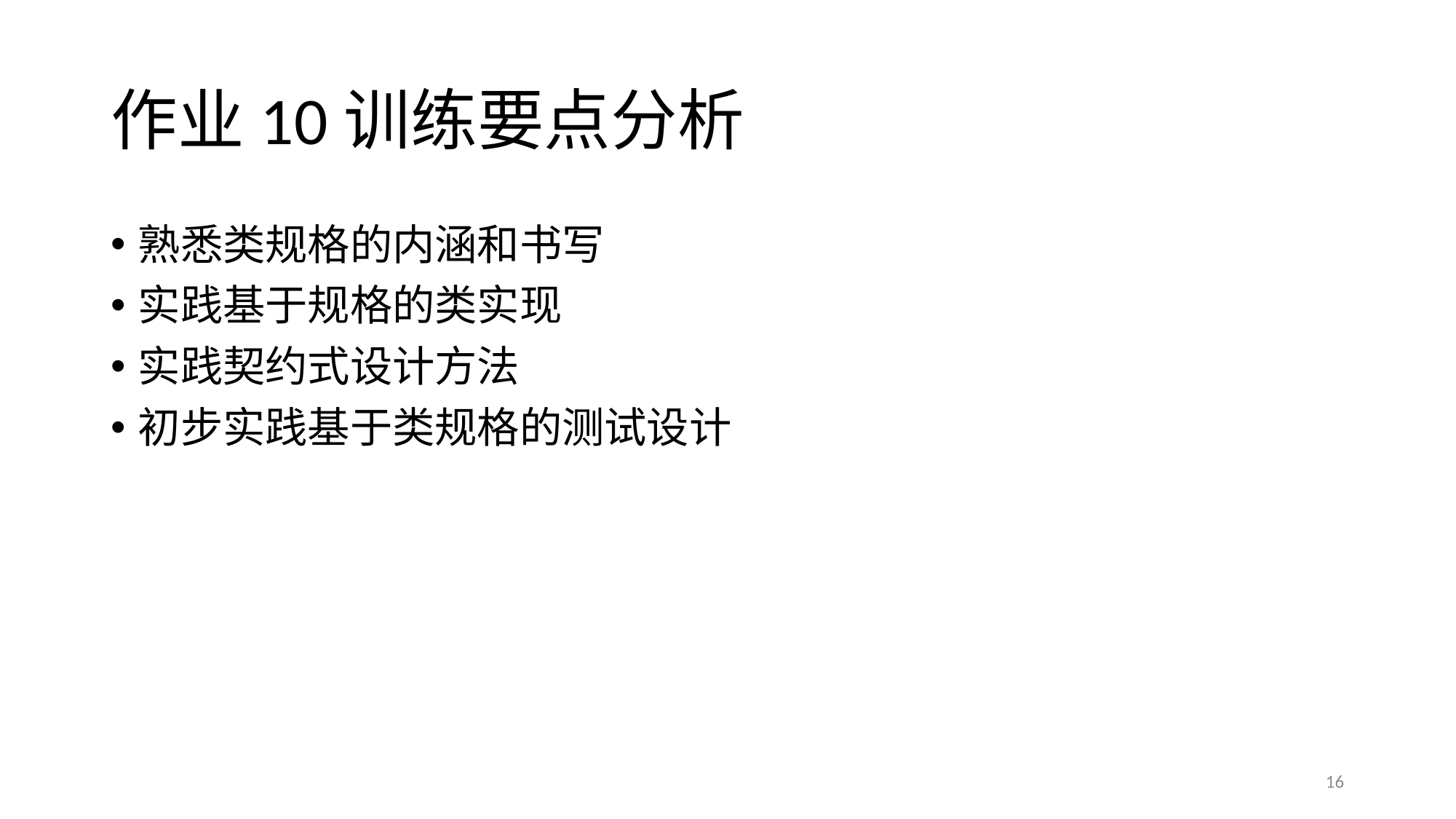

# 作业10训练要点分析
熟悉类规格的内涵和书写
实践基于规格的类实现
实践契约式设计方法
初步实践基于类规格的测试设计
16